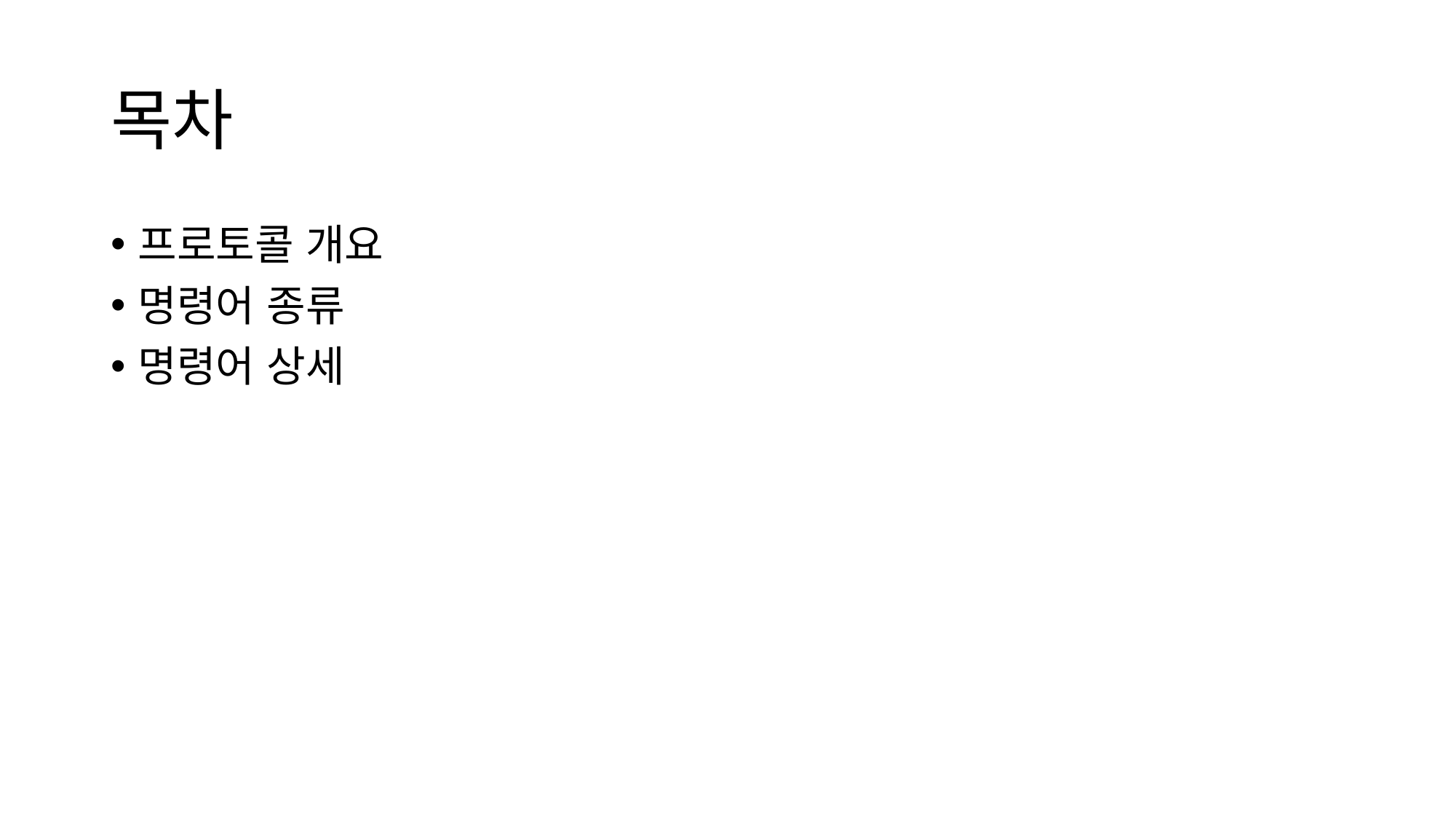

# 목차
프로토콜 개요
명령어 종류
명령어 상세